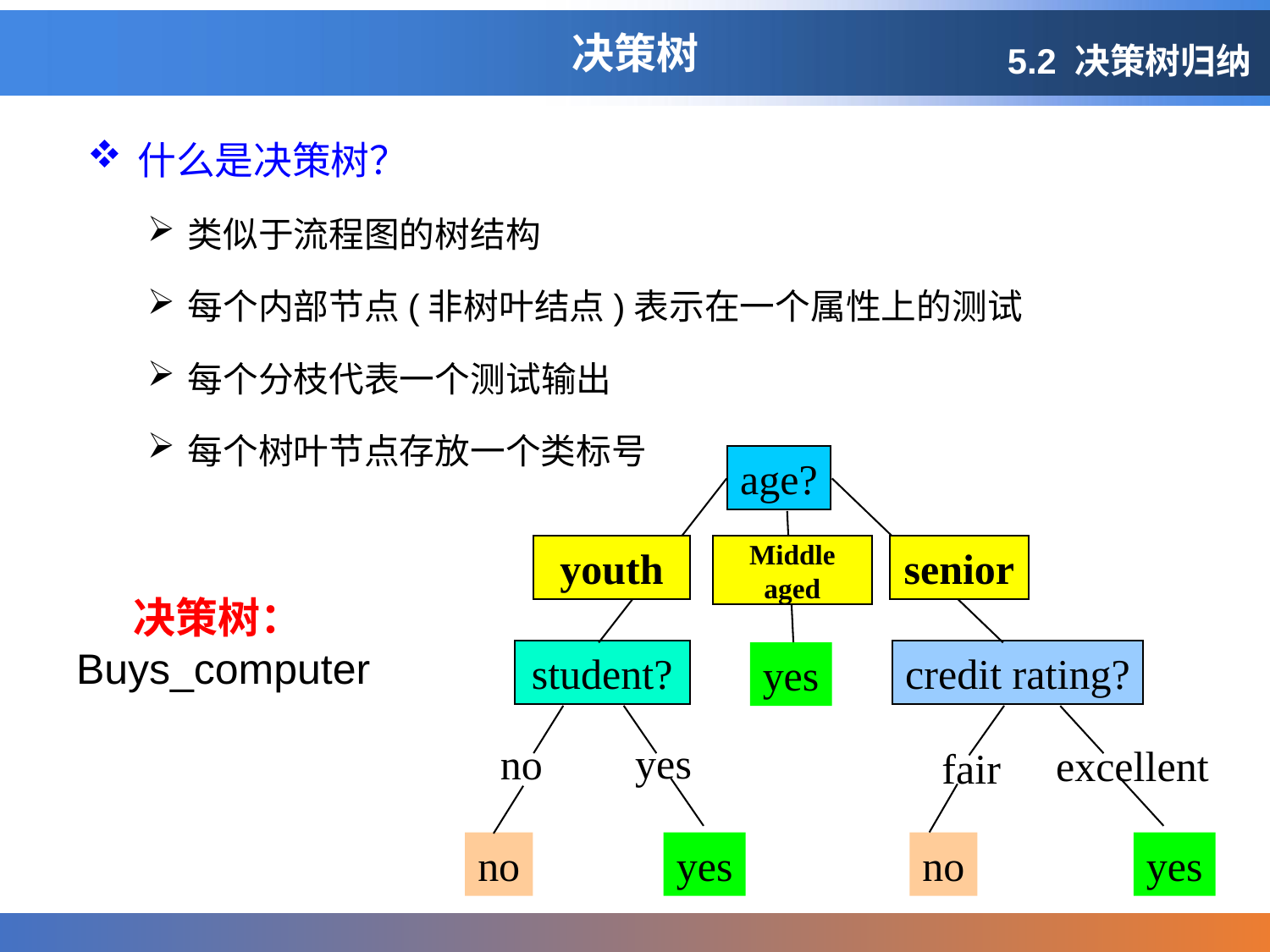

# 决策树
5.2 决策树归纳
什么是决策树？
类似于流程图的树结构
每个内部节点(非树叶结点)表示在一个属性上的测试
每个分枝代表一个测试输出
每个树叶节点存放一个类标号

age?

youth
Middle
aged
senior
student?
credit rating?
yes

yes
no
excellent
fair

no
yes
no
yes
决策树：Buys_computer